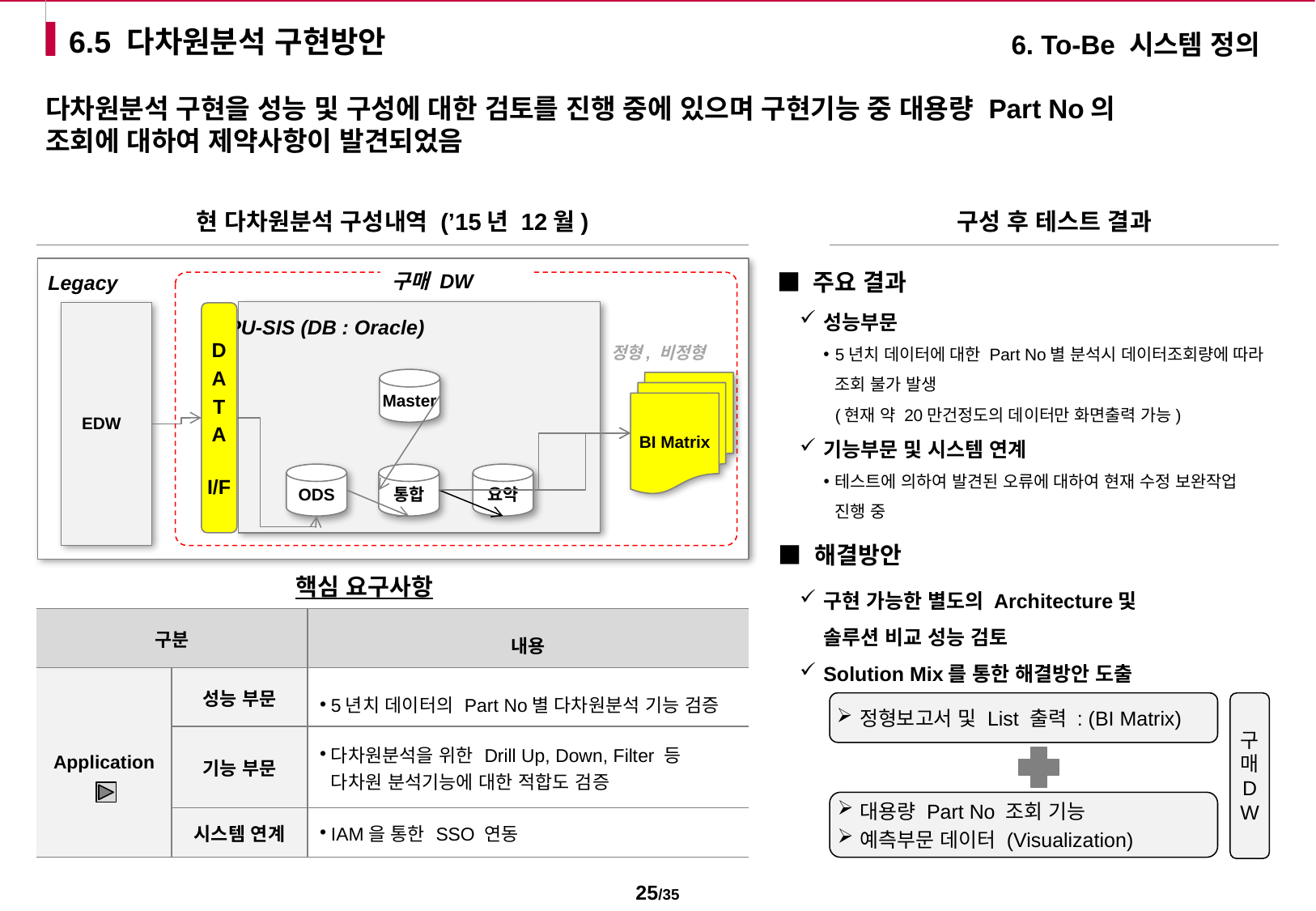

# 6.5 다차원분석 구현방안
6. To-Be 시스템 정의
다차원분석 구현을 성능 및 구성에 대한 검토를 진행 중에 있으며 구현기능 중 대용량 Part No의
조회에 대하여 제약사항이 발견되었음
현 다차원분석 구성내역 (’15년 12월)
구성 후 테스트 결과
Legacy

■ 주요 결과
구매 DW

성능부문
5년치 데이터에 대한 Part No별 분석시 데이터조회량에 따라 조회 불가 발생
(현재 약 20만건정도의 데이터만 화면출력 가능)
기능부문 및 시스템 연계
테스트에 의하여 발견된 오류에 대하여 현재 수정 보완작업 진행 중

EDW
D
A
T
A
I/F
PU-SIS (DB : Oracle)
정형, 비정형
Master
BI Matrix
ODS
통합
요약
■ 해결방안
핵심 요구사항
구현 가능한 별도의 Architecture및
솔루션 비교 성능 검토
Solution Mix를 통한 해결방안 도출
| 구분 |  | 내용 |
| --- | --- | --- |
| Application | 성능 부문 | 5년치 데이터의 Part No별 다차원분석 기능 검증 |
|  | 기능 부문 | 다차원분석을 위한 Drill Up, Down, Filter 등 다차원 분석기능에 대한 적합도 검증 |
|  | 시스템 연계 | IAM을 통한 SSO 연동 |
구매
DW
정형보고서 및 List 출력 : (BI Matrix)

대용량 Part No 조회 기능
예측부문 데이터 (Visualization)